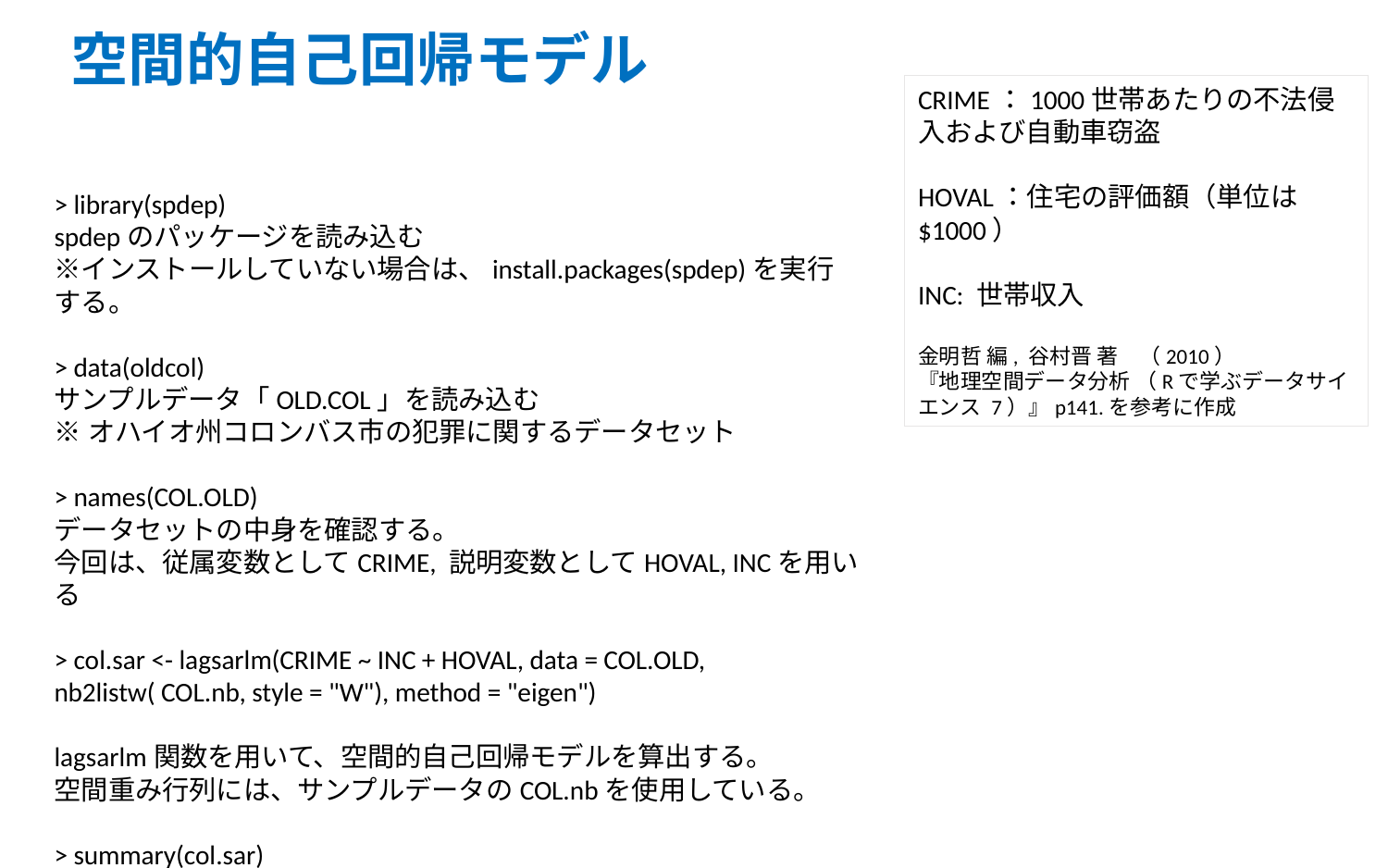

# 空間的自己回帰モデル
CRIME：1000世帯あたりの不法侵入および自動車窃盗

HOVAL：住宅の評価額（単位は$1000）

INC: 世帯収入

金明哲 編, 谷村晋 著　（2010）
『地理空間データ分析 （Rで学ぶデータサイエンス 7）』p141.を参考に作成

> library(spdep)
spdepのパッケージを読み込む
※インストールしていない場合は、install.packages(spdep)を実行する。

> data(oldcol)
サンプルデータ「OLD.COL」を読み込む
※オハイオ州コロンバス市の犯罪に関するデータセット

> names(COL.OLD)
データセットの中身を確認する。
今回は、従属変数としてCRIME, 説明変数としてHOVAL, INCを用いる

> col.sar <- lagsarlm(CRIME ~ INC + HOVAL, data = COL.OLD, nb2listw( COL.nb, style = "W"), method = "eigen")

lagsarlm関数を用いて、空間的自己回帰モデルを算出する。
空間重み行列には、サンプルデータのCOL.nbを使用している。

> summary(col.sar)
summary(col.sar)を実行すると結果が算出される。